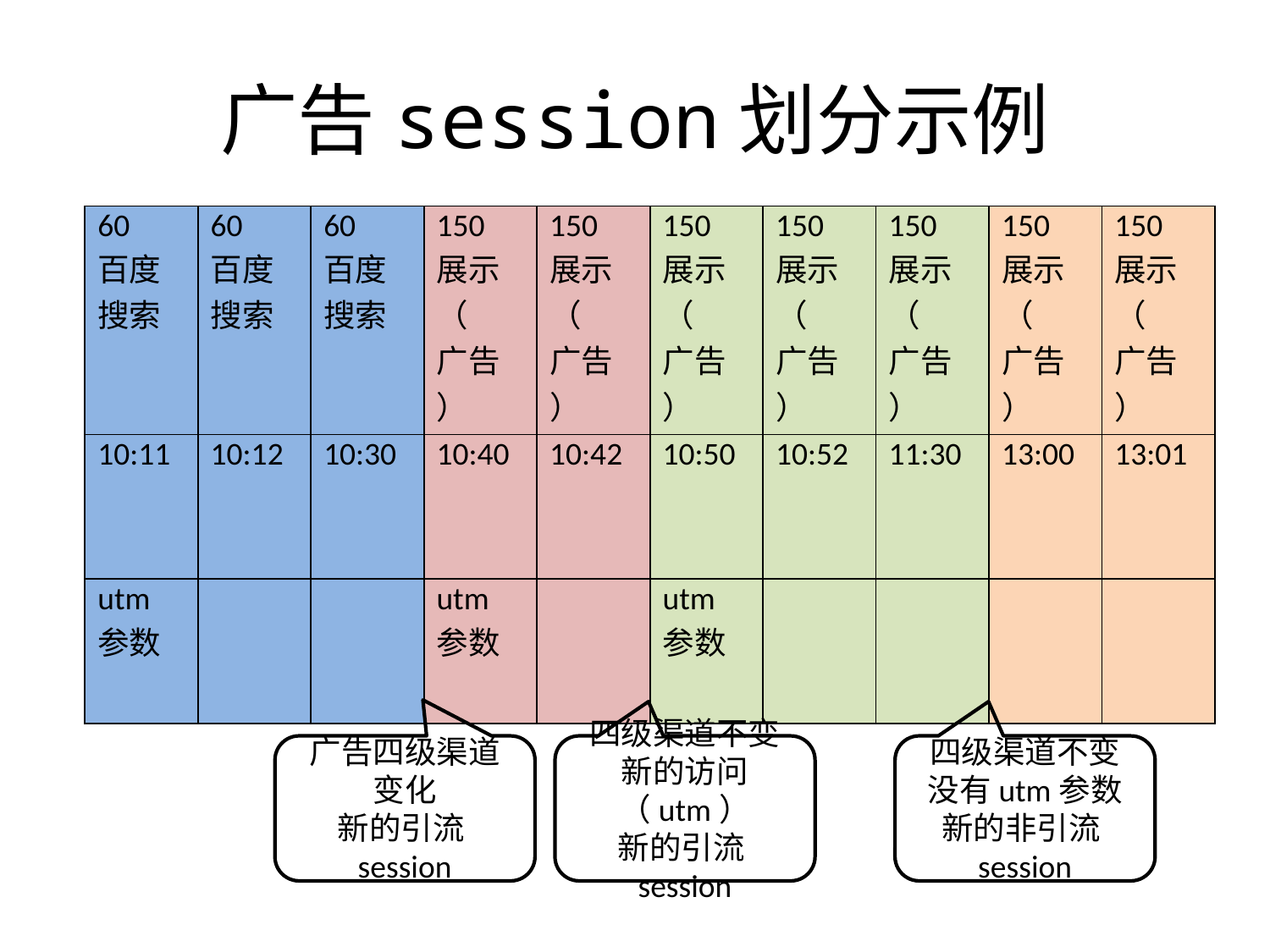

# 广告session划分示例
| 60 百度搜索 | 60 百度搜索 | 60 百度搜索 | 150 展示（ 广告 ） | 150 展示（ 广告 ） | 150 展示（ 广告 ） | 150 展示（ 广告 ） | 150 展示（ 广告 ） | 150 展示（ 广告 ） | 150 展示（ 广告 ） |
| --- | --- | --- | --- | --- | --- | --- | --- | --- | --- |
| 10:11 | 10:12 | 10:30 | 10:40 | 10:42 | 10:50 | 10:52 | 11:30 | 13:00 | 13:01 |
| utm 参数 |  |  | utm 参数 |  | utm 参数 |  |  |  |  |
广告四级渠道
变化
新的引流session
四级渠道不变
新的访问（utm）
新的引流session
四级渠道不变
没有utm参数
新的非引流session